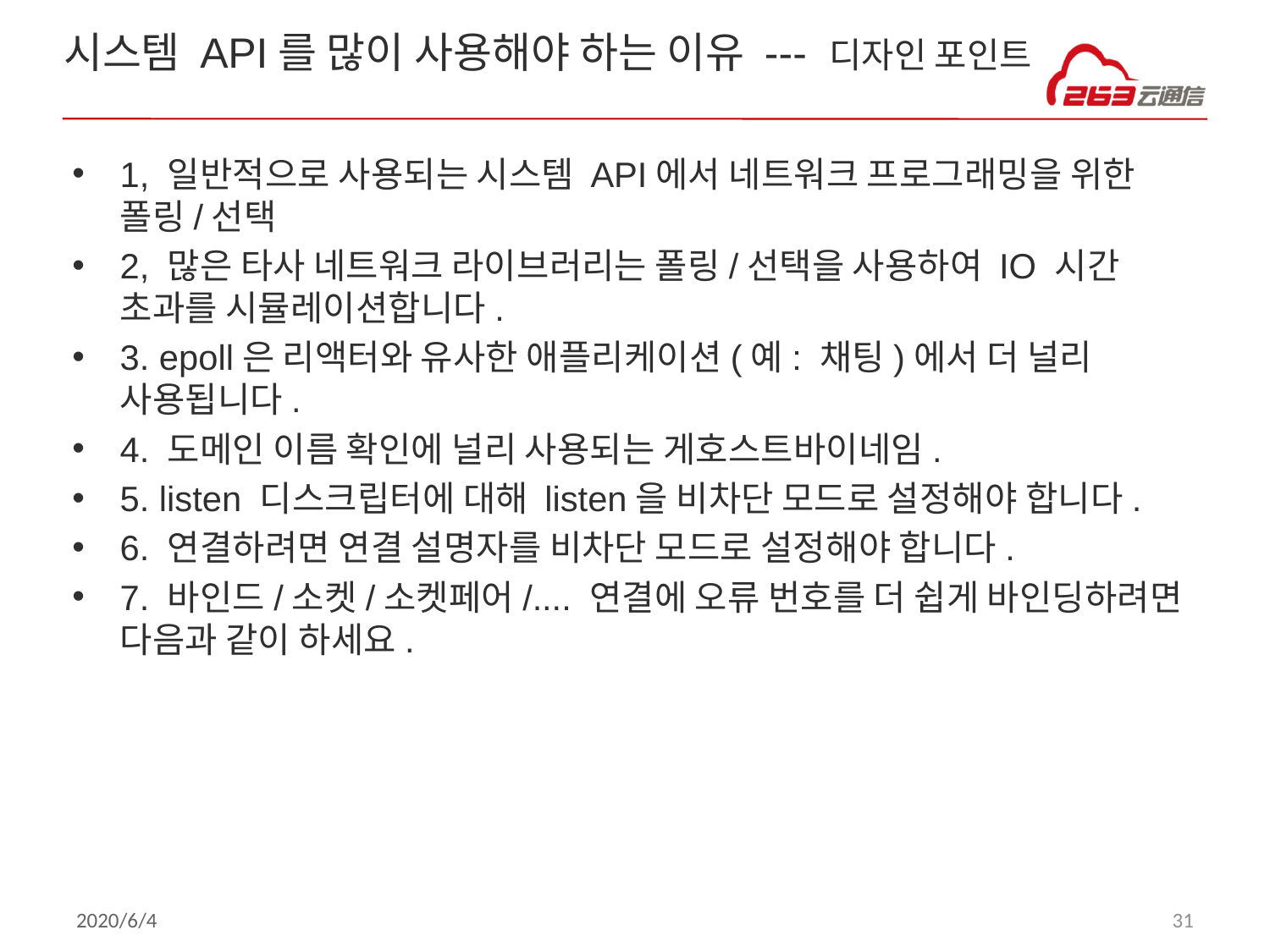

# 시스템 API를 많이 사용해야 하는 이유 --- 디자인 포인트
1, 일반적으로 사용되는 시스템 API에서 네트워크 프로그래밍을 위한 폴링/선택
2, 많은 타사 네트워크 라이브러리는 폴링/선택을 사용하여 IO 시간 초과를 시뮬레이션합니다.
3. epoll은 리액터와 유사한 애플리케이션(예: 채팅)에서 더 널리 사용됩니다.
4. 도메인 이름 확인에 널리 사용되는 게호스트바이네임.
5. listen 디스크립터에 대해 listen을 비차단 모드로 설정해야 합니다.
6. 연결하려면 연결 설명자를 비차단 모드로 설정해야 합니다.
7. 바인드/소켓/소켓페어/.... 연결에 오류 번호를 더 쉽게 바인딩하려면 다음과 같이 하세요.